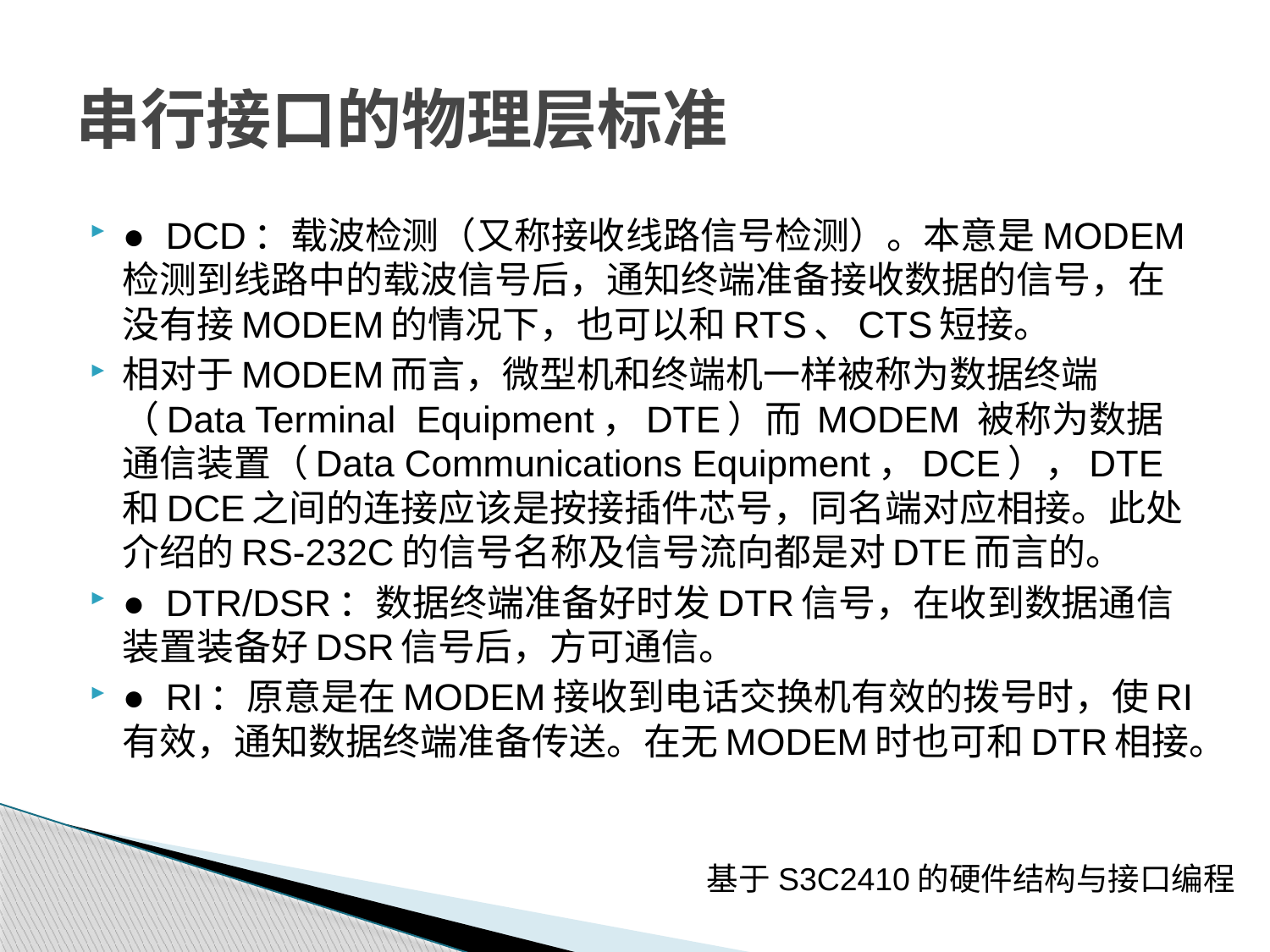

# 串行接口的物理层标准
●  DCD：载波检测（又称接收线路信号检测）。本意是MODEM检测到线路中的载波信号后，通知终端准备接收数据的信号，在没有接MODEM的情况下，也可以和RTS、CTS短接。
相对于MODEM而言，微型机和终端机一样被称为数据终端（Data Terminal  Equipment，DTE）而 MODEM 被称为数据通信装置（Data Communications Equipment，DCE），DTE和DCE之间的连接应该是按接插件芯号，同名端对应相接。此处介绍的RS-232C的信号名称及信号流向都是对DTE而言的。
●  DTR/DSR：数据终端准备好时发DTR信号，在收到数据通信装置装备好DSR信号后，方可通信。
●  RI：原意是在MODEM接收到电话交换机有效的拨号时，使RI有效，通知数据终端准备传送。在无MODEM时也可和DTR相接。

基于S3C2410的硬件结构与接口编程